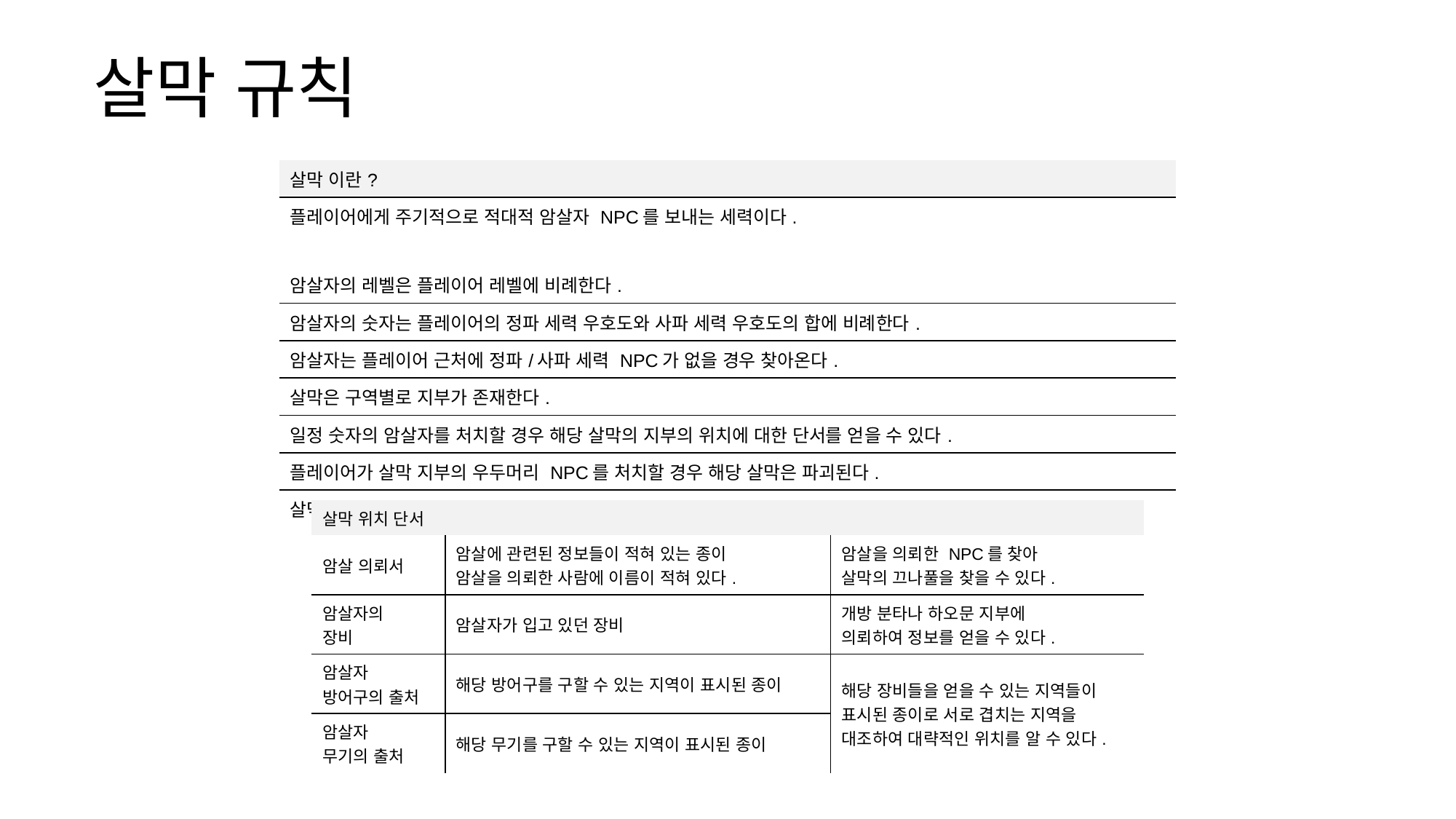

살막 규칙
| 살막 이란? |
| --- |
| 플레이어에게 주기적으로 적대적 암살자 NPC를 보내는 세력이다. |
|  |
| 암살자의 레벨은 플레이어 레벨에 비례한다. |
| 암살자의 숫자는 플레이어의 정파 세력 우호도와 사파 세력 우호도의 합에 비례한다. |
| 암살자는 플레이어 근처에 정파/사파 세력 NPC가 없을 경우 찾아온다. |
| 살막은 구역별로 지부가 존재한다. |
| 일정 숫자의 암살자를 처치할 경우 해당 살막의 지부의 위치에 대한 단서를 얻을 수 있다. |
| 플레이어가 살막 지부의 우두머리 NPC를 처치할 경우 해당 살막은 파괴된다. |
| 살막 파괴시 골드 및 다양한 아이템을 얻을 수 있다. |
| 살막 위치 단서 |  |  |
| --- | --- | --- |
| 암살 의뢰서 | 암살에 관련된 정보들이 적혀 있는 종이 암살을 의뢰한 사람에 이름이 적혀 있다. | 암살을 의뢰한 NPC를 찾아 살막의 끄나풀을 찾을 수 있다. |
| 암살자의 장비 | 암살자가 입고 있던 장비 | 개방 분타나 하오문 지부에 의뢰하여 정보를 얻을 수 있다. |
| 암살자 방어구의 출처 | 해당 방어구를 구할 수 있는 지역이 표시된 종이 | 해당 장비들을 얻을 수 있는 지역들이 표시된 종이로 서로 겹치는 지역을 대조하여 대략적인 위치를 알 수 있다. |
| 암살자 무기의 출처 | 해당 무기를 구할 수 있는 지역이 표시된 종이 |  |